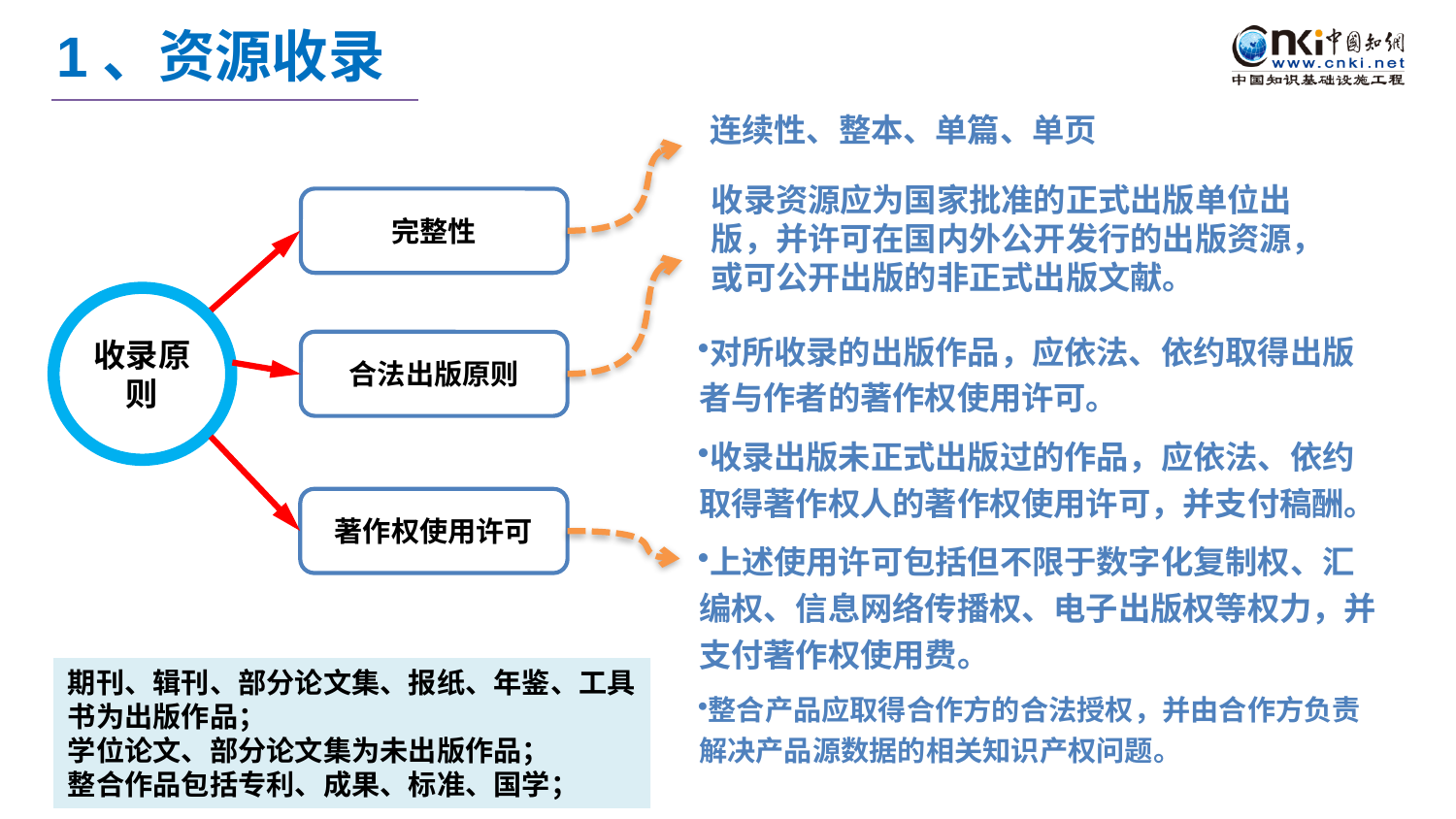

1、资源收录
连续性、整本、单篇、单页
收录资源应为国家批准的正式出版单位出版，并许可在国内外公开发行的出版资源，或可公开出版的非正式出版文献。
完整性

收录原则
对所收录的出版作品，应依法、依约取得出版者与作者的著作权使用许可。
收录出版未正式出版过的作品，应依法、依约取得著作权人的著作权使用许可，并支付稿酬。
上述使用许可包括但不限于数字化复制权、汇编权、信息网络传播权、电子出版权等权力，并支付著作权使用费。
整合产品应取得合作方的合法授权，并由合作方负责解决产品源数据的相关知识产权问题。
合法出版原则

著作权使用许可
期刊、辑刊、部分论文集、报纸、年鉴、工具书为出版作品；
学位论文、部分论文集为未出版作品；
整合作品包括专利、成果、标准、国学；